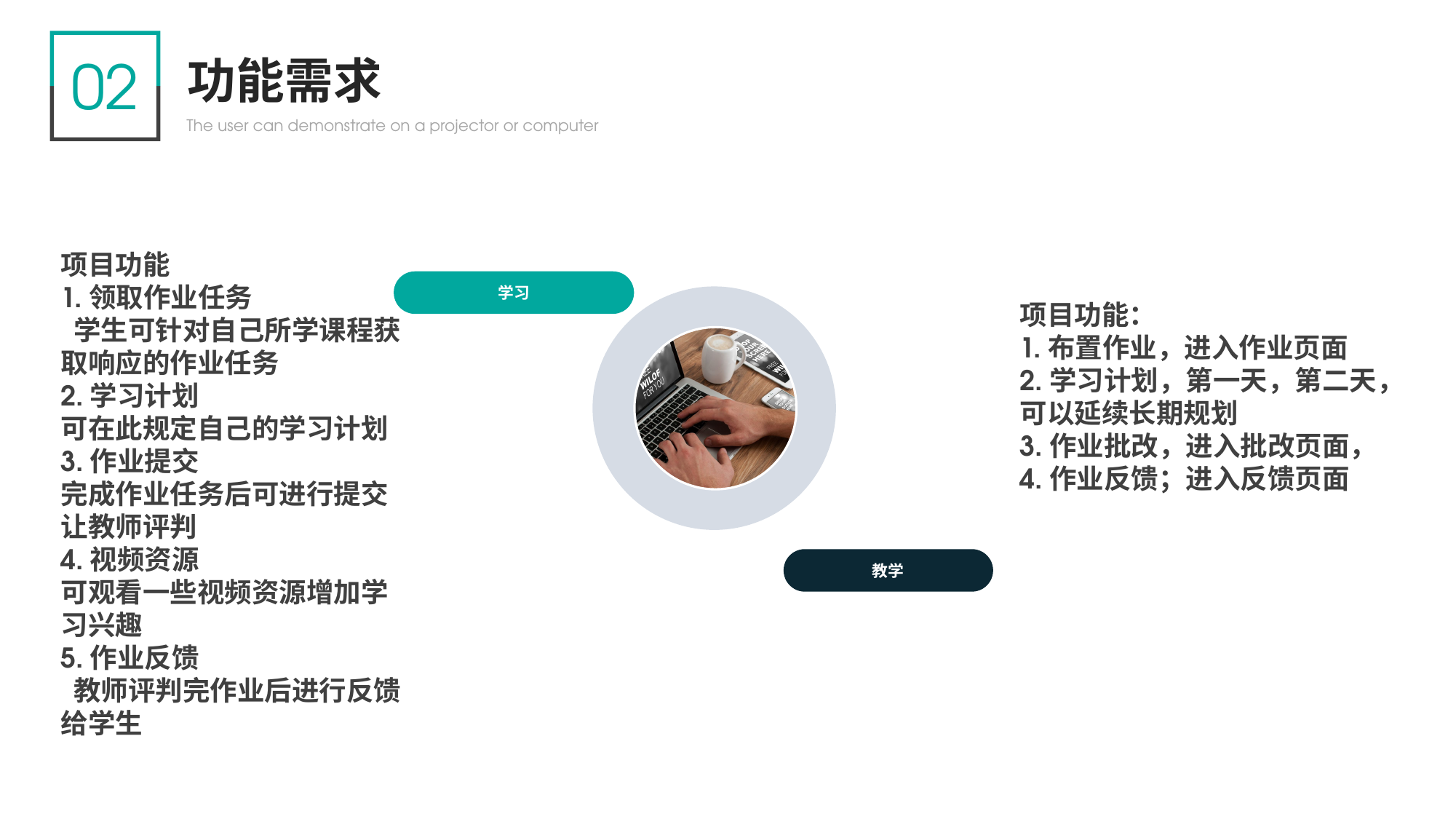

02
功能需求
The user can demonstrate on a projector or computer

项目功能
1.领取作业任务
 学生可针对自己所学课程获取响应的作业任务
2.学习计划
可在此规定自己的学习计划
3.作业提交
完成作业任务后可进行提交让教师评判
4.视频资源
可观看一些视频资源增加学习兴趣
5.作业反馈
 教师评判完作业后进行反馈给学生

学习

项目功能：
1.布置作业，进入作业页面
2.学习计划，第一天，第二天，可以延续长期规划
3.作业批改，进入批改页面，
4.作业反馈；进入反馈页面

教学